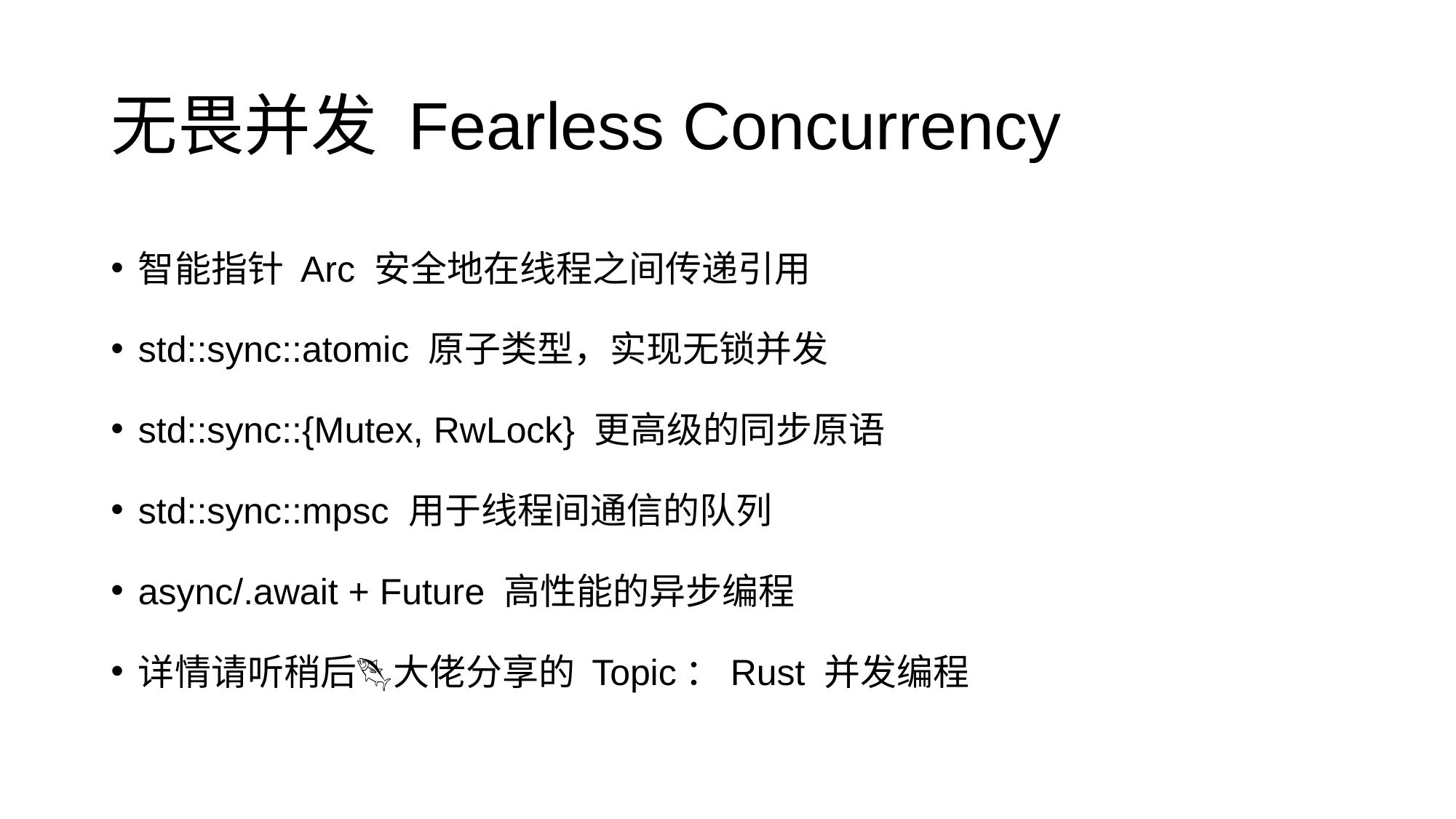

# 无畏并发 Fearless Concurrency
智能指针 Arc 安全地在线程之间传递引用
std::sync::atomic 原子类型，实现无锁并发
std::sync::{Mutex, RwLock} 更高级的同步原语
std::sync::mpsc 用于线程间通信的队列
async/.await + Future 高性能的异步编程
详情请听稍后🐟大佬分享的 Topic：Rust 并发编程